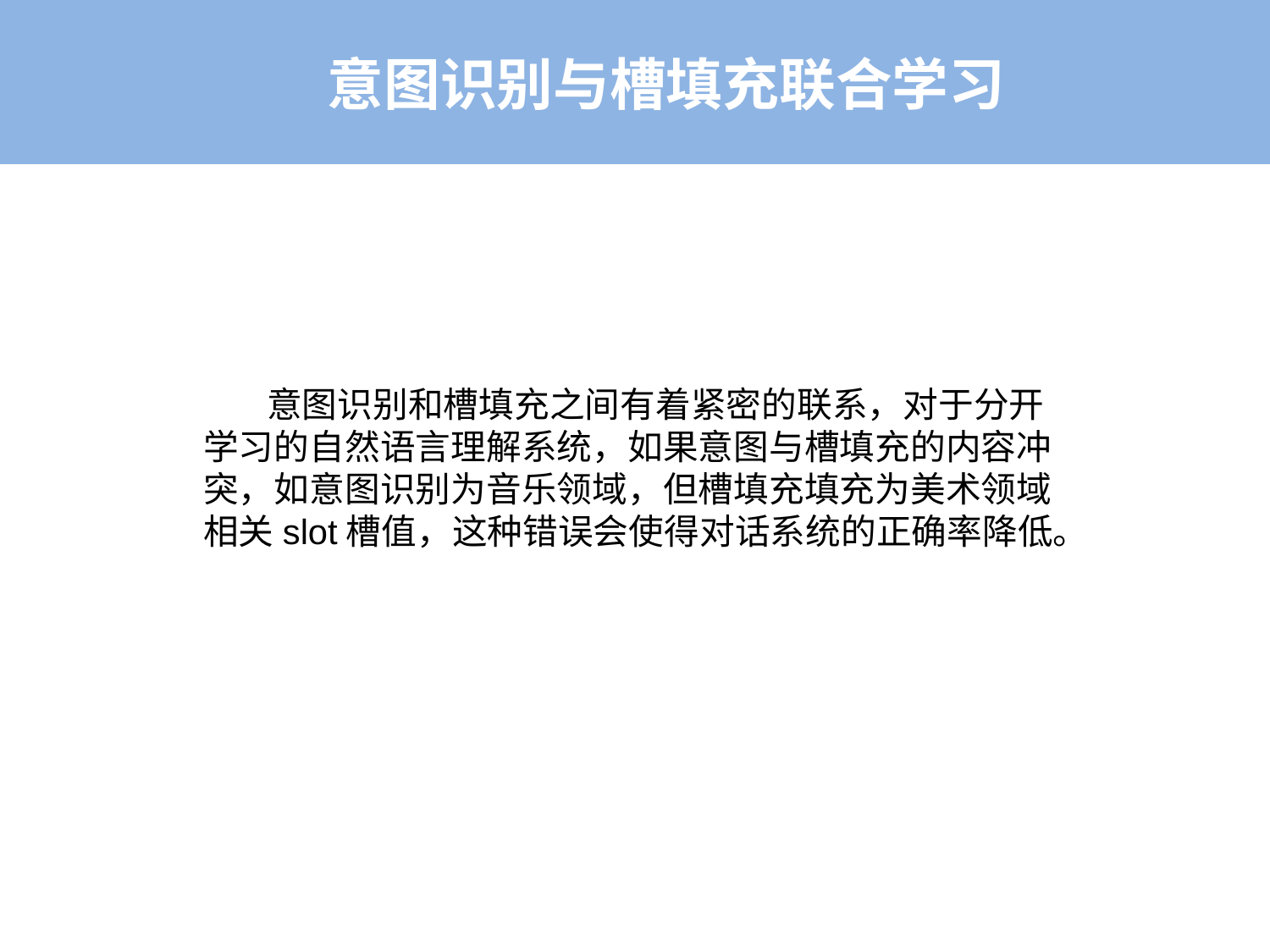

意图识别与槽填充联合学习

       意图识别和槽填充之间有着紧密的联系，对于分开学习的自然语言理解系统，如果意图与槽填充的内容冲突，如意图识别为音乐领域，但槽填充填充为美术领域相关slot槽值，这种错误会使得对话系统的正确率降低。